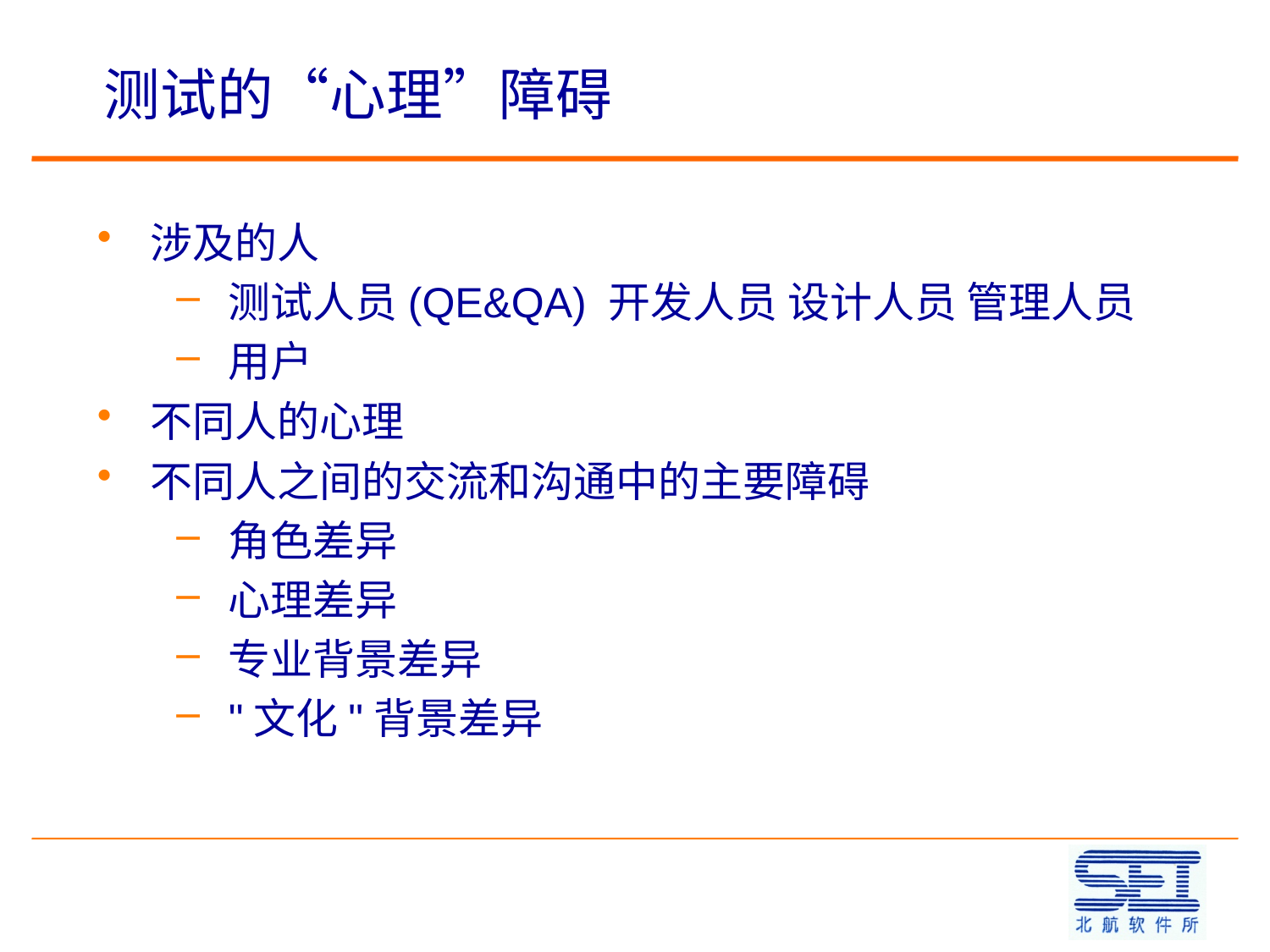

# 测试的“心理”障碍
涉及的人
测试人员(QE&QA) 开发人员 设计人员 管理人员
用户
不同人的心理
不同人之间的交流和沟通中的主要障碍
角色差异
心理差异
专业背景差异
"文化"背景差异